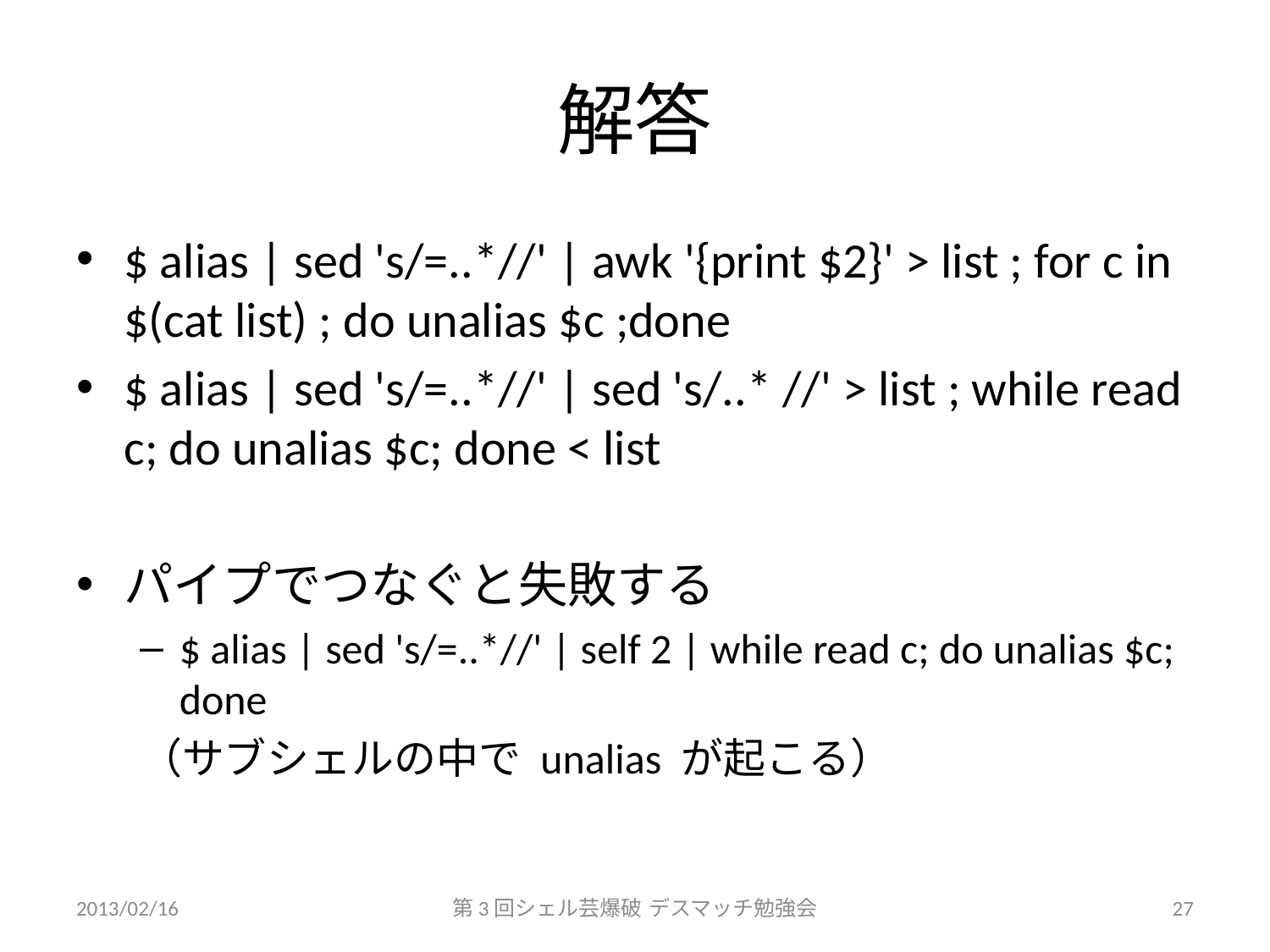

# 解答
$ alias | sed 's/=..*//' | awk '{print $2}' > list ; for c in $(cat list) ; do unalias $c ;done
$ alias | sed 's/=..*//' | sed 's/..* //' > list ; while read c; do unalias $c; done < list

パイプでつなぐと失敗する
$ alias | sed 's/=..*//' | self 2 | while read c; do unalias $c; done
（サブシェルの中で unalias が起こる）

2013/02/16
第3回シェル芸爆破 デスマッチ勉強会
27